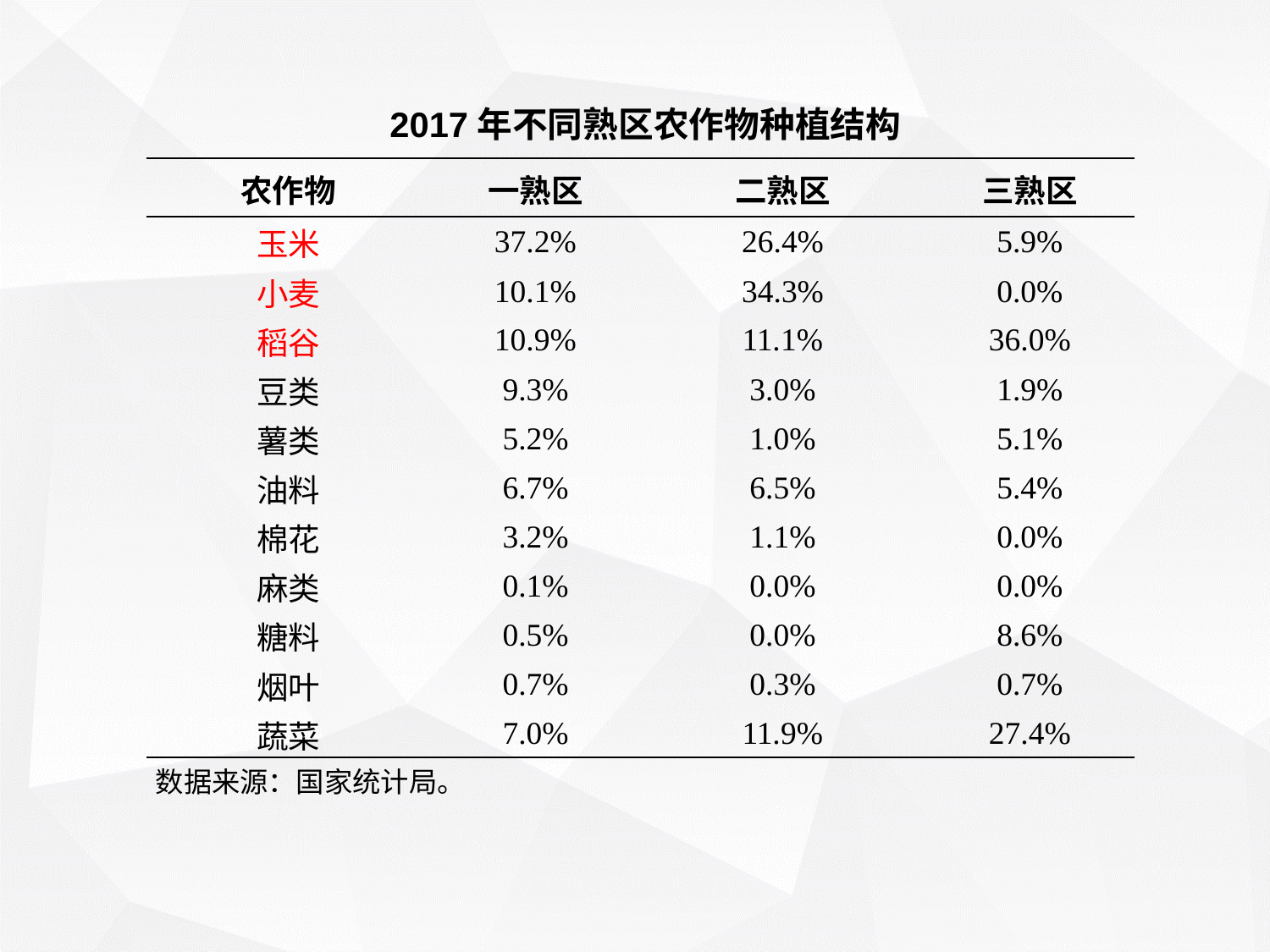

2017年不同熟区农作物种植结构
| 农作物 | 一熟区 | 二熟区 | 三熟区 |
| --- | --- | --- | --- |
| 玉米 | 37.2% | 26.4% | 5.9% |
| 小麦 | 10.1% | 34.3% | 0.0% |
| 稻谷 | 10.9% | 11.1% | 36.0% |
| 豆类 | 9.3% | 3.0% | 1.9% |
| 薯类 | 5.2% | 1.0% | 5.1% |
| 油料 | 6.7% | 6.5% | 5.4% |
| 棉花 | 3.2% | 1.1% | 0.0% |
| 麻类 | 0.1% | 0.0% | 0.0% |
| 糖料 | 0.5% | 0.0% | 8.6% |
| 烟叶 | 0.7% | 0.3% | 0.7% |
| 蔬菜 | 7.0% | 11.9% | 27.4% |
| 数据来源：国家统计局。 |  |  |  |